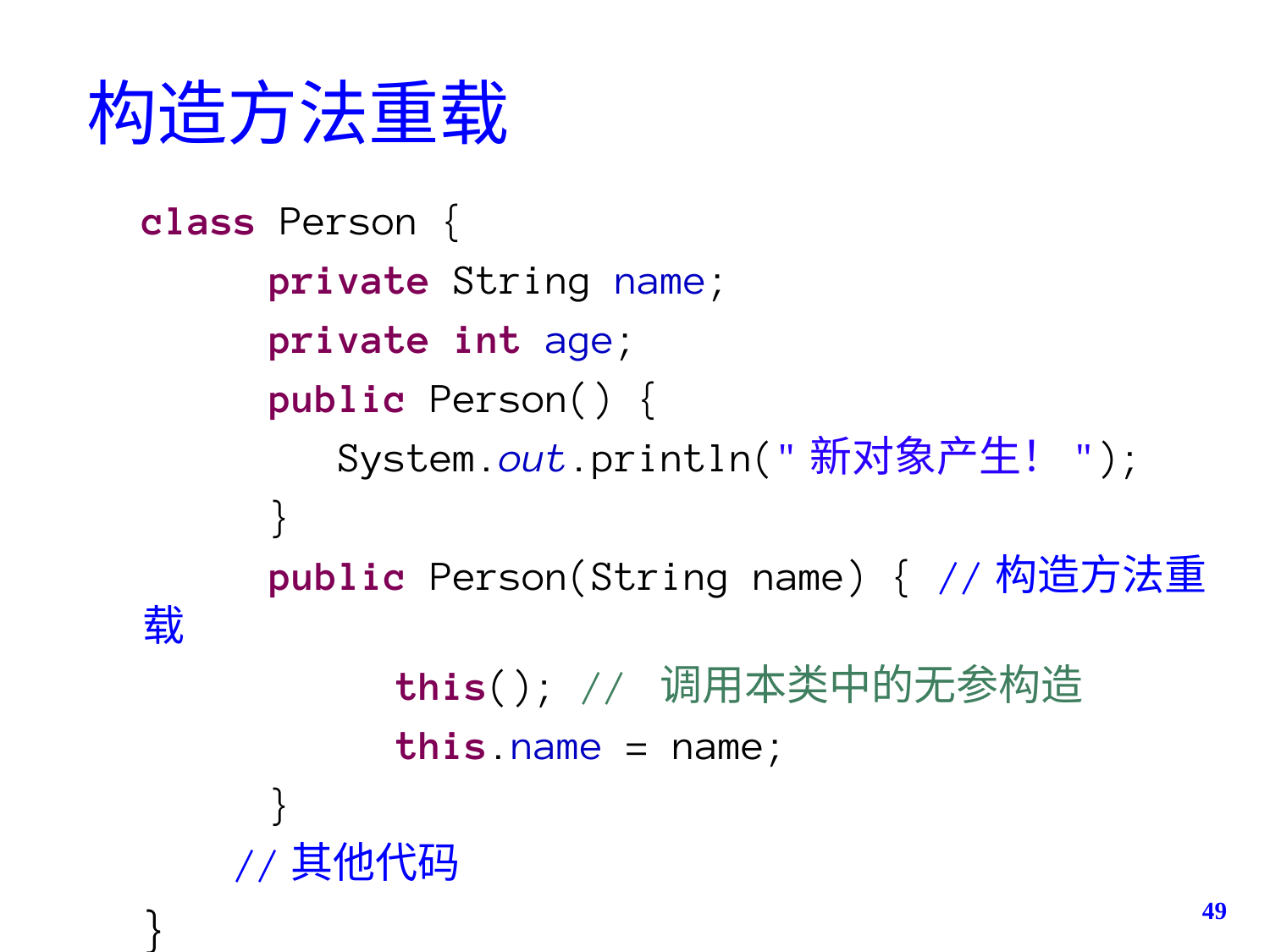

# 构造方法重载
class Person {
	private String name;
	private int age;
	public Person() {
	   System.out.println("新对象产生！");
	}
	public Person(String name) { //构造方法重载
		this(); // 调用本类中的无参构造
		this.name = name;
	}
    //其他代码
}

49